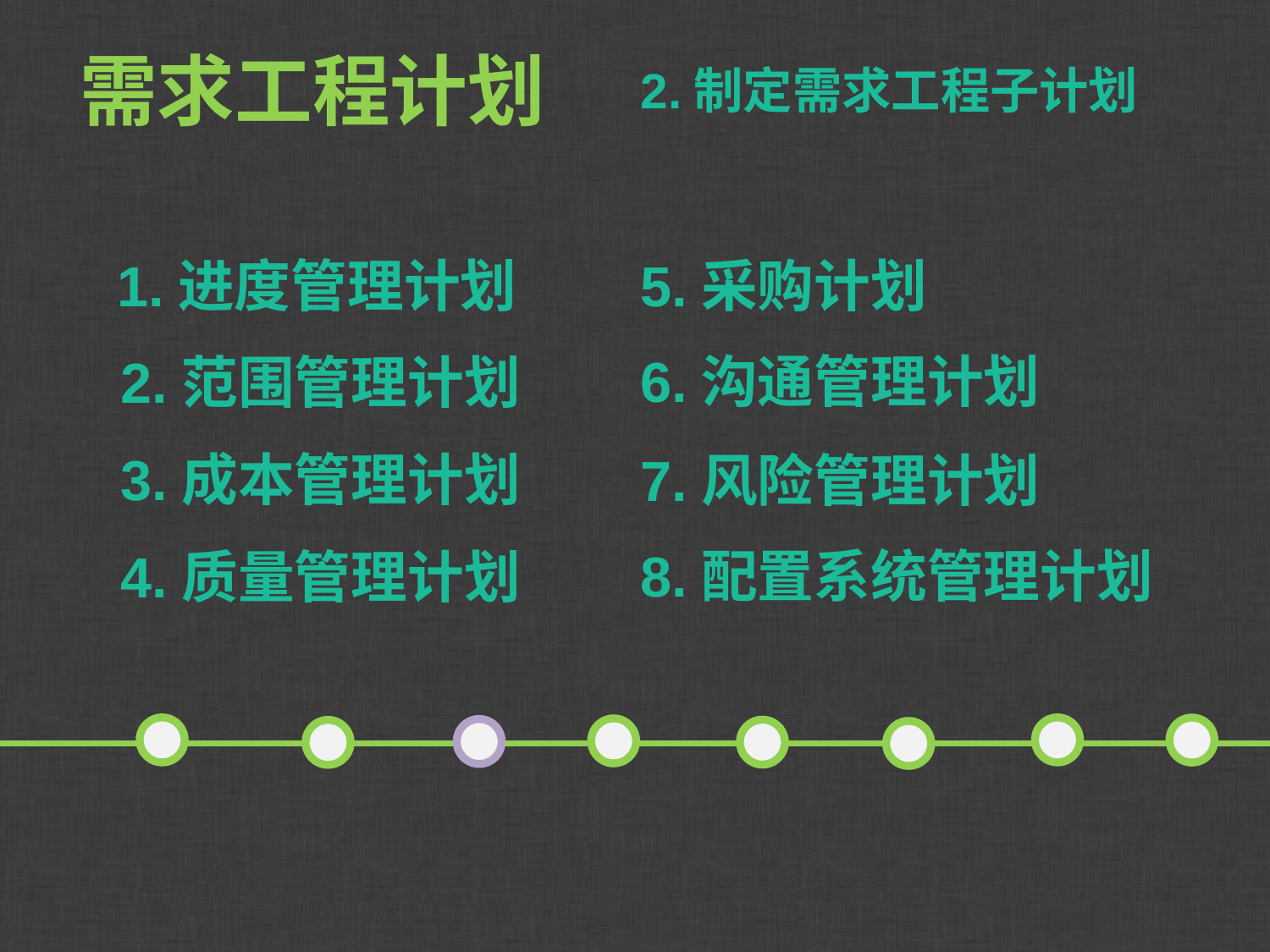

需求工程计划
2.制定需求工程子计划
1.进度管理计划
5.采购计划
6.沟通管理计划
2.范围管理计划
3.成本管理计划
7.风险管理计划
8.配置系统管理计划
4.质量管理计划